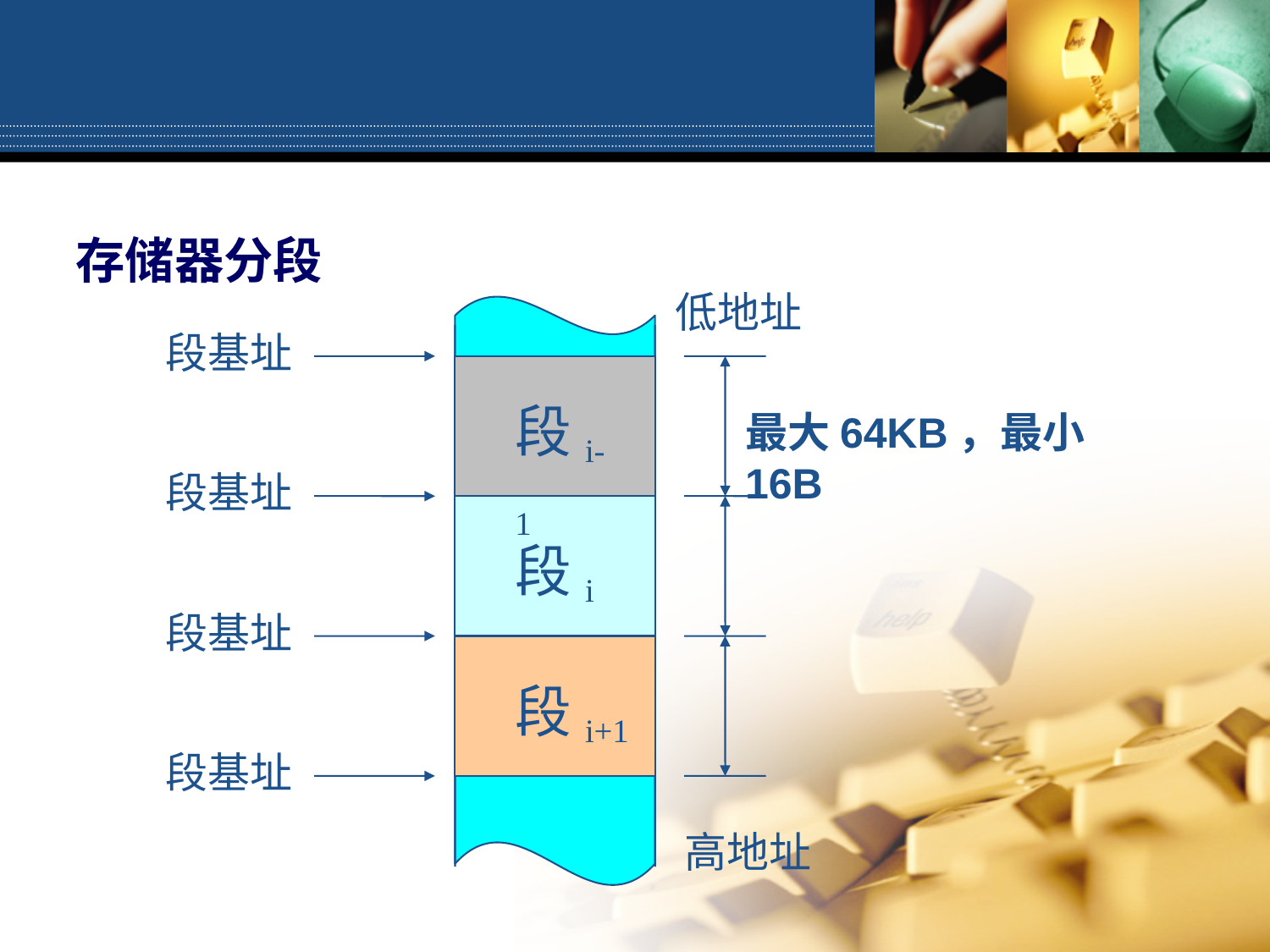

存储器分段
低地址

段基址

段i-1
最大64KB，最小16B
段基址

段i
段基址

段i+1

段基址

高地址